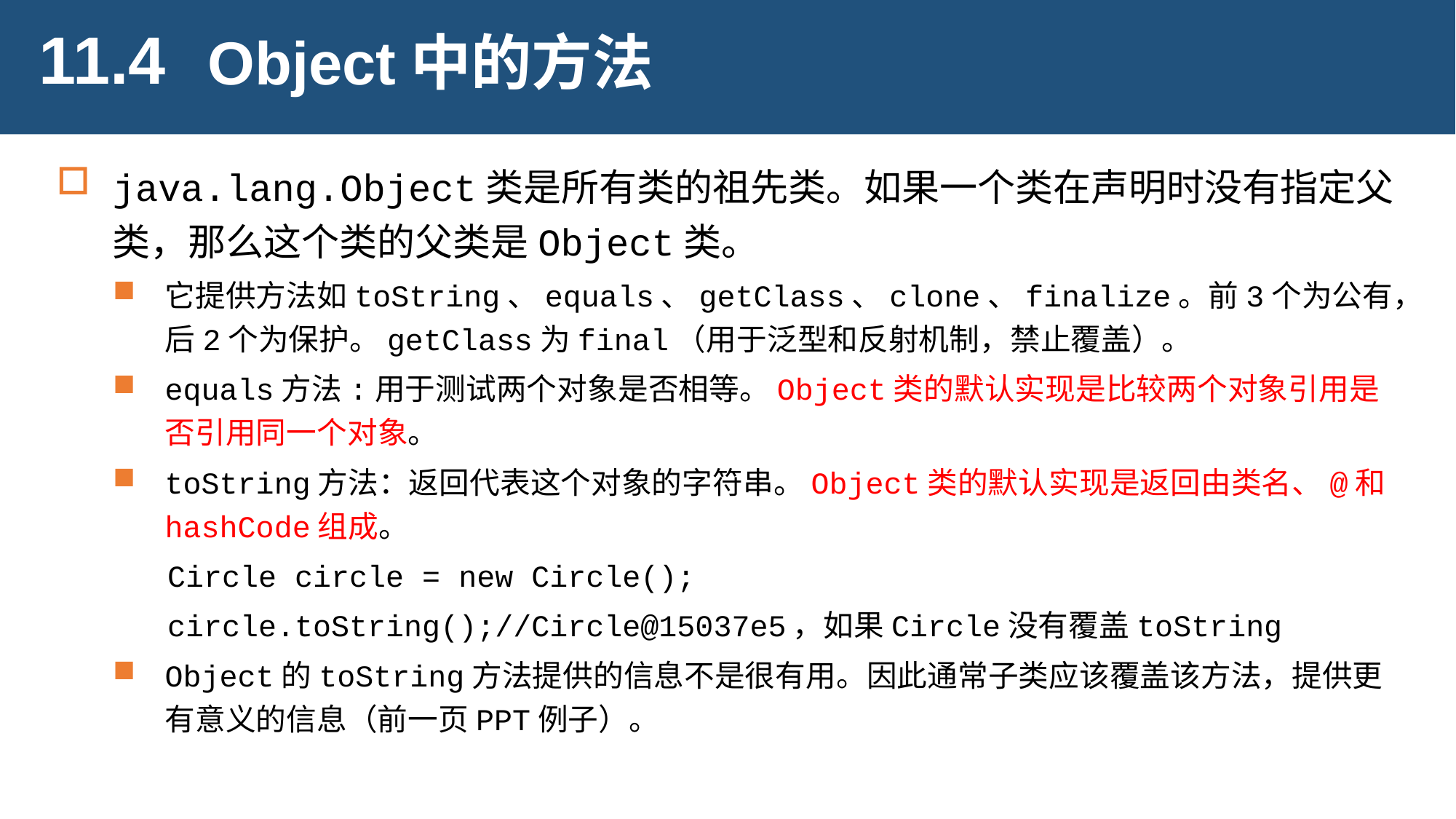

11.4
Object中的方法
java.lang.Object类是所有类的祖先类。如果一个类在声明时没有指定父类，那么这个类的父类是Object类。
它提供方法如toString、equals、getClass、clone、finalize。前3个为公有，后2个为保护。getClass为final（用于泛型和反射机制，禁止覆盖）。
equals方法:用于测试两个对象是否相等。Object类的默认实现是比较两个对象引用是否引用同一个对象。
toString方法：返回代表这个对象的字符串。Object类的默认实现是返回由类名、@和hashCode组成。
   Circle circle = new Circle();
   circle.toString();//Circle@15037e5，如果Circle没有覆盖toString
Object的toString方法提供的信息不是很有用。因此通常子类应该覆盖该方法，提供更有意义的信息（前一页PPT例子）。